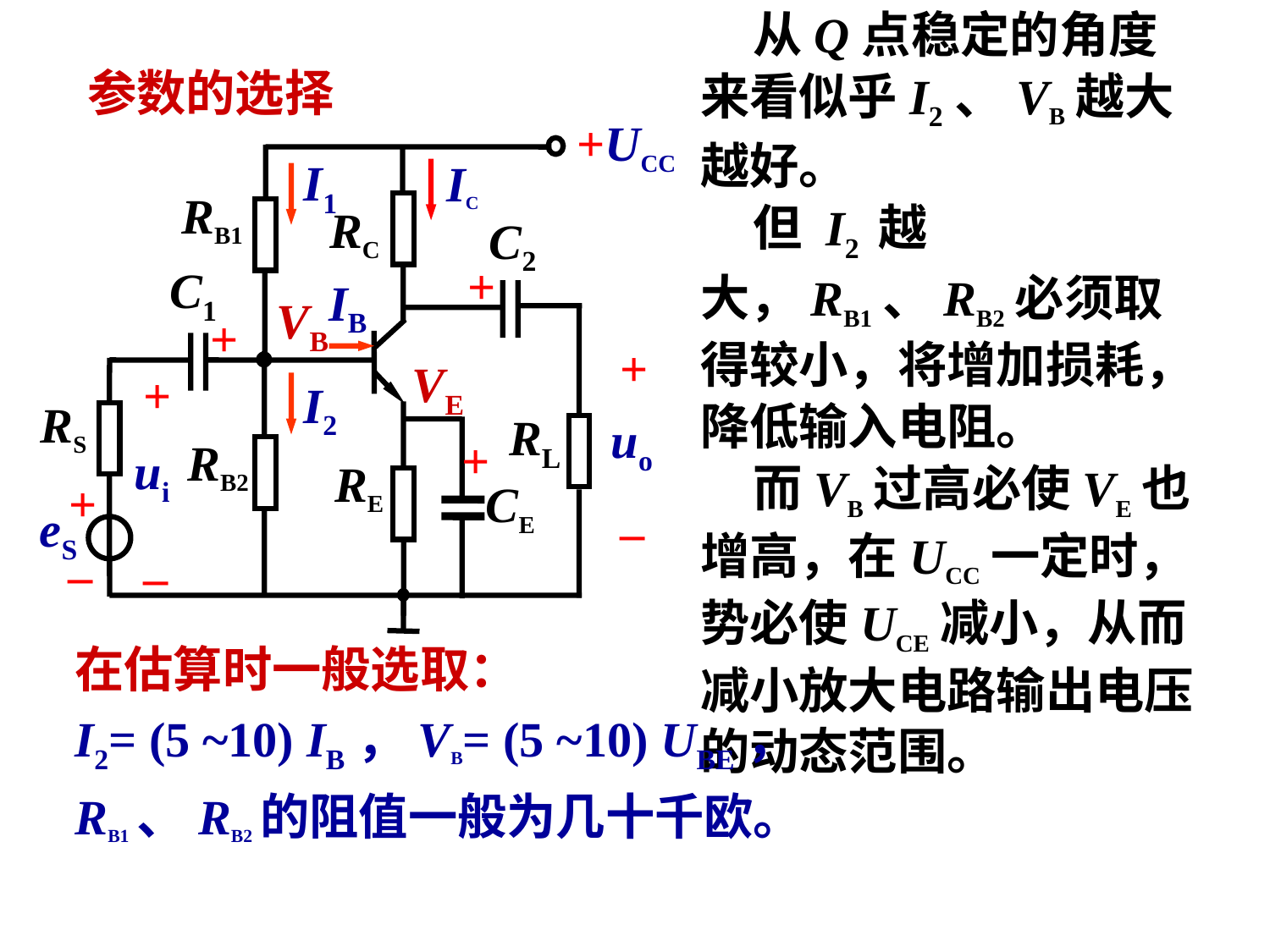

参数的选择
从Q点稳定的角度来看似乎I2、VB越大越好。
但 I2 越大，RB1、RB2必须取得较小，将增加损耗，降低输入电阻。
而VB过高必使VE也增高，在UCC一定时，势必使UCE减小，从而减小放大电路输出电压的动态范围。
+UCC

IC

I1

RB1

RC

C2
+
C1

IB

+

+

+

I2

RS

RL
uo

+
RB2

ui
RE
+

CE

–
eS

–

–

VB
VE
在估算时一般选取：
I2= (5 ~10) IB，VB= (5 ~10) UBE，
RB1、RB2的阻值一般为几十千欧。